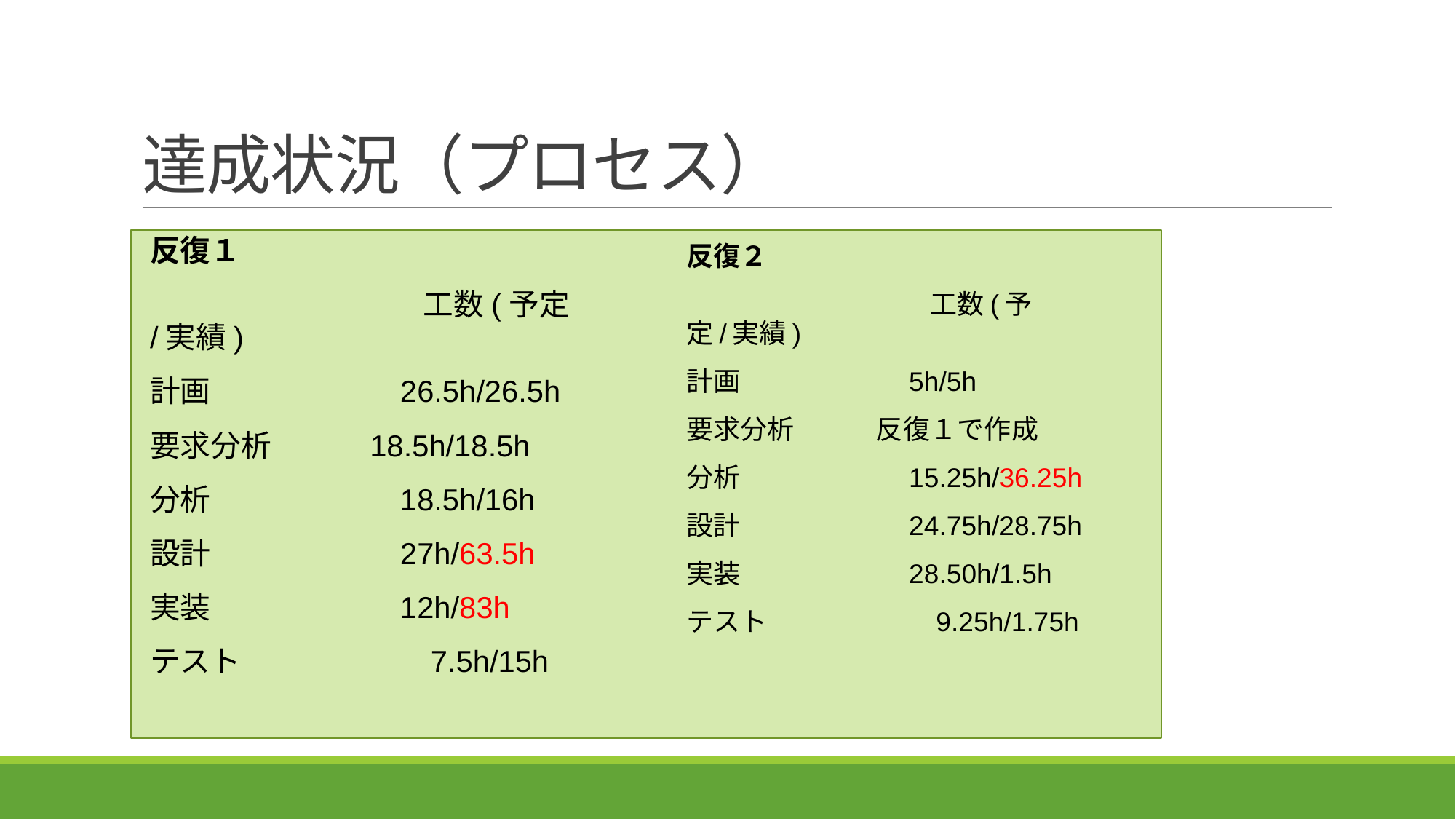

# 達成状況（プロセス）

反復１
　　　　　　　　　工数(予定/実績)
計画　　　　　　26.5h/26.5h
要求分析　　　18.5h/18.5h
分析　　　　　　18.5h/16h
設計　　　　　　27h/63.5h
実装　　　　　　12h/83h
テスト　　　　　　7.5h/15h

反復２
　　　　　　　　　工数(予定/実績)
計画　　　　　　5h/5h
要求分析　　　反復１で作成
分析　　　　　　15.25h/36.25h
設計　　　　　　24.75h/28.75h
実装　　　　　　28.50h/1.5h
テスト　　　　　　9.25h/1.75h